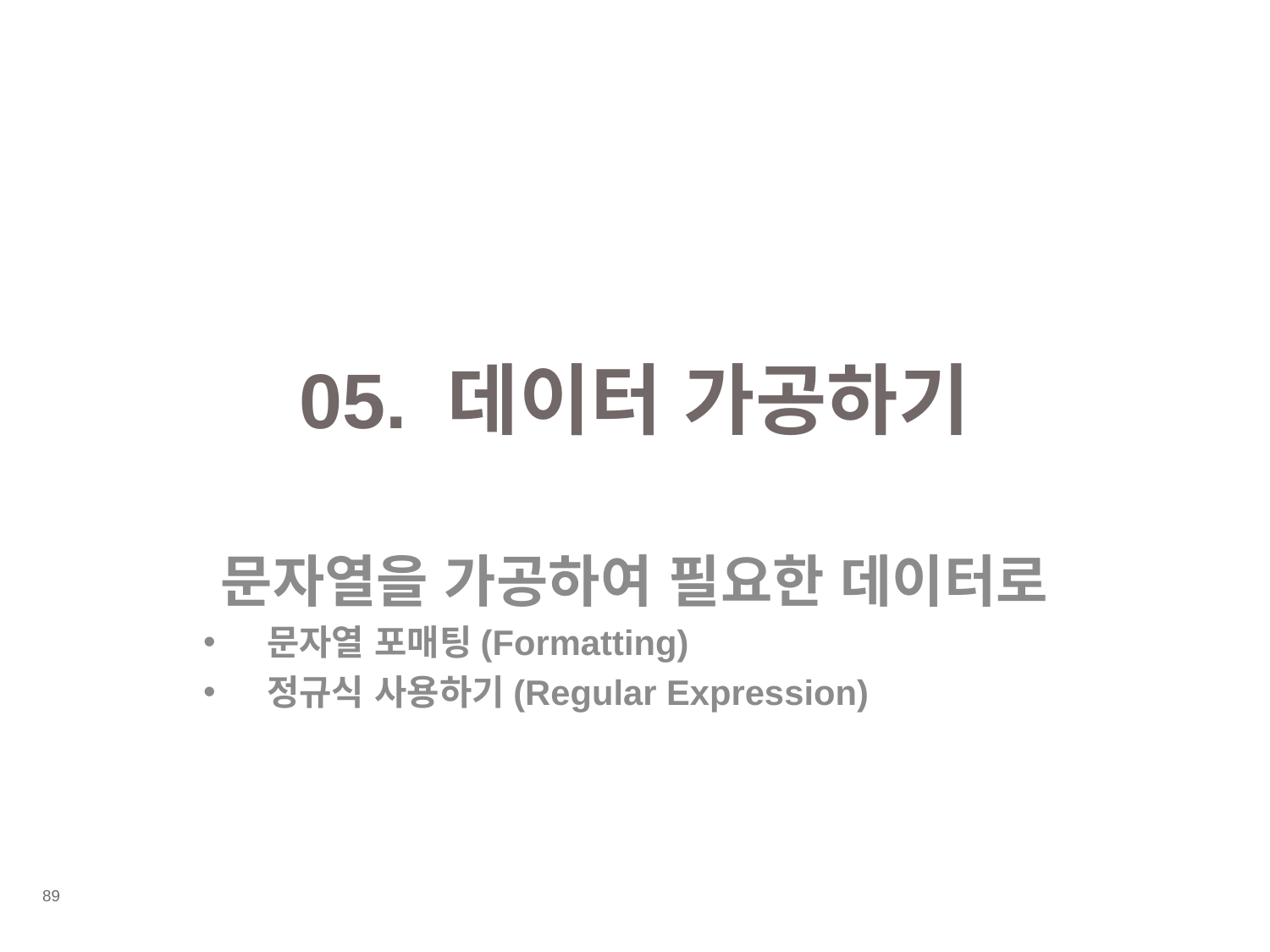

# 05. 데이터 가공하기
문자열을 가공하여 필요한 데이터로
문자열 포매팅(Formatting)
정규식 사용하기(Regular Expression)